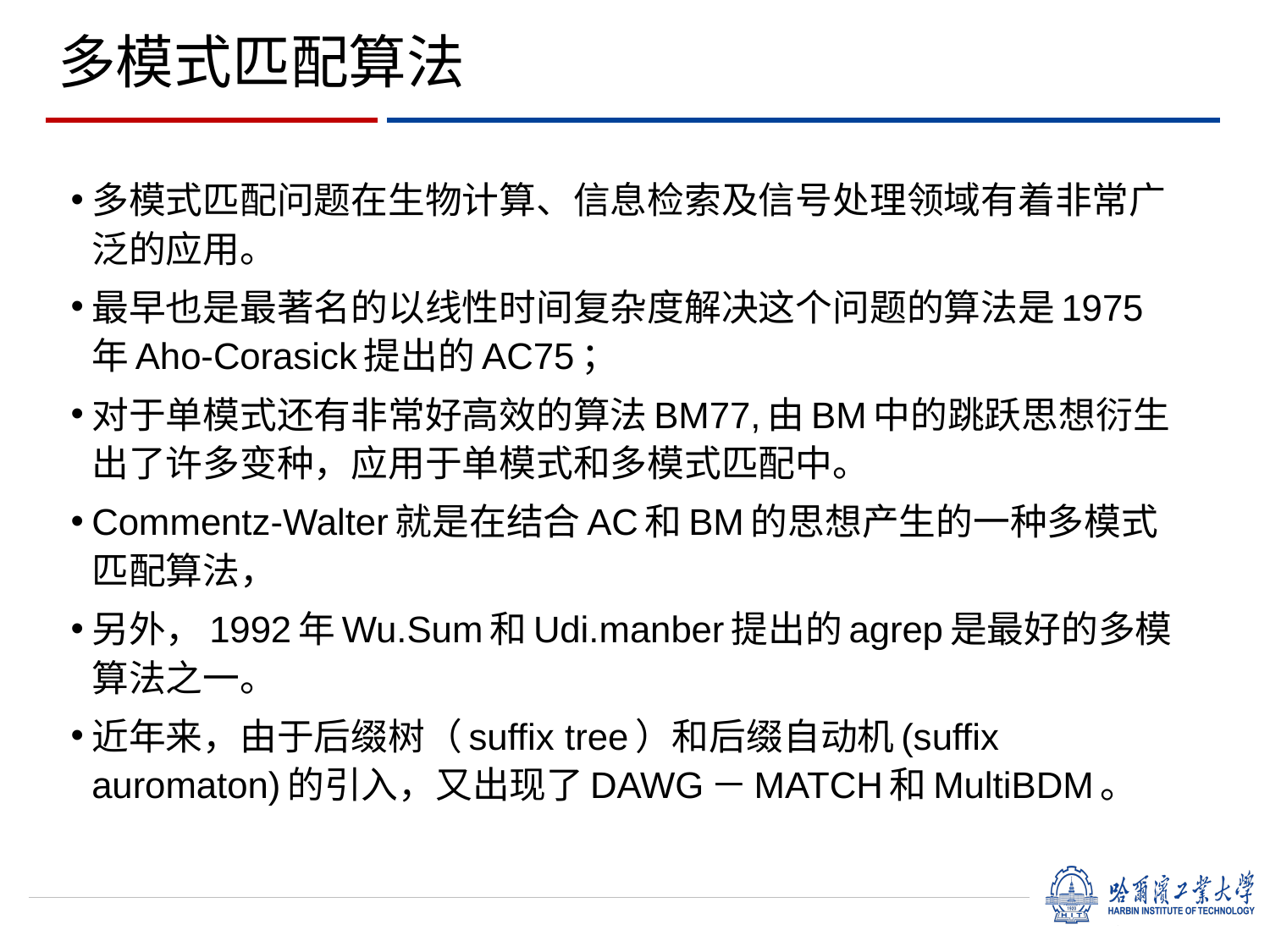

# 多模式匹配算法
多模式匹配问题在生物计算、信息检索及信号处理领域有着非常广泛的应用。
最早也是最著名的以线性时间复杂度解决这个问题的算法是1975年Aho-Corasick提出的AC75；
对于单模式还有非常好高效的算法BM77,由BM中的跳跃思想衍生出了许多变种，应用于单模式和多模式匹配中。
Commentz-Walter就是在结合AC和BM的思想产生的一种多模式匹配算法，
另外，1992年Wu.Sum和Udi.manber提出的agrep是最好的多模算法之一。
近年来，由于后缀树（suffix tree）和后缀自动机(suffix auromaton)的引入，又出现了DAWG－MATCH和MultiBDM。